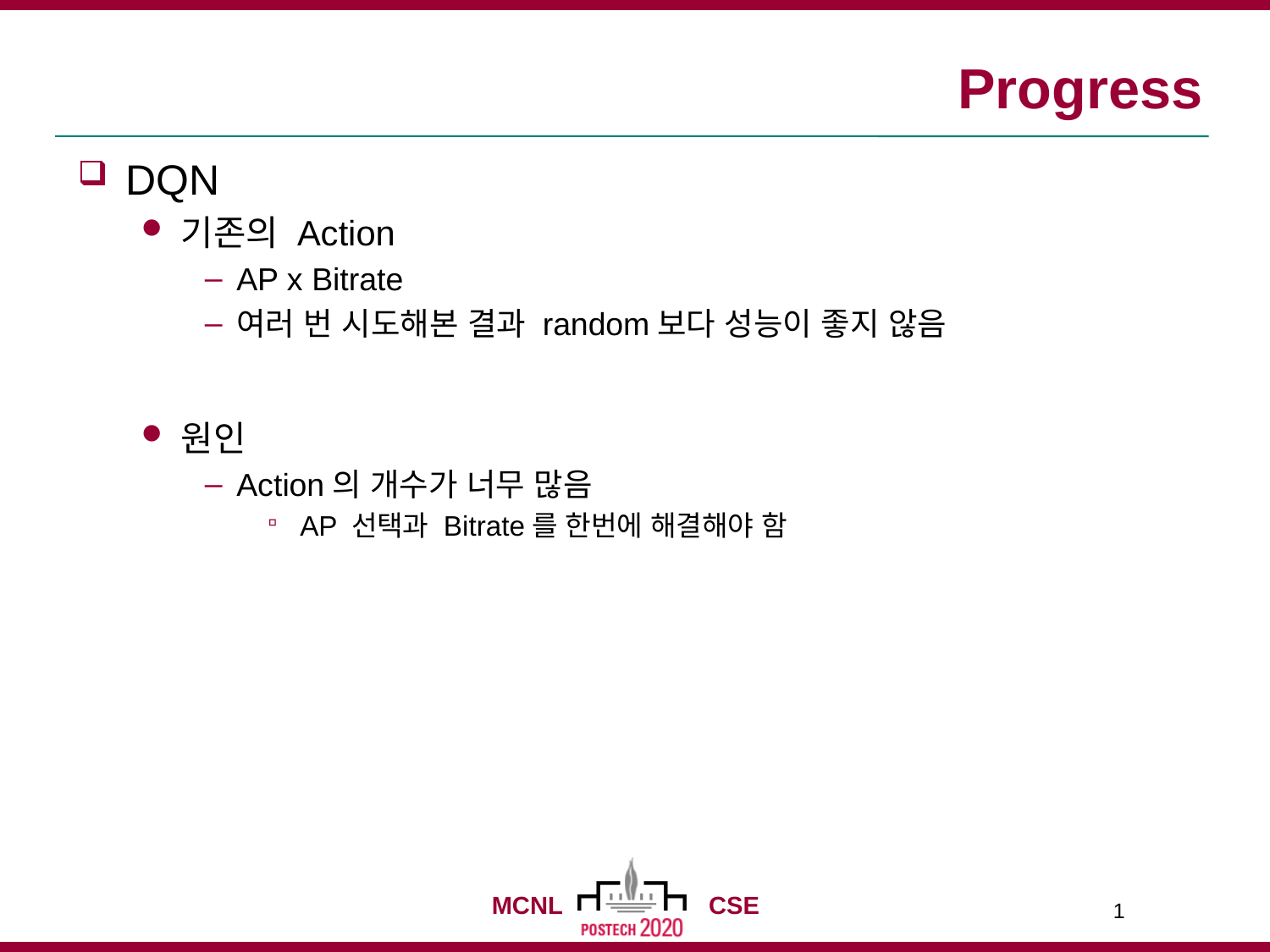

# Progress
DQN
기존의 Action
AP x Bitrate
여러 번 시도해본 결과 random보다 성능이 좋지 않음

원인
Action의 개수가 너무 많음
AP 선택과 Bitrate를 한번에 해결해야 함
1